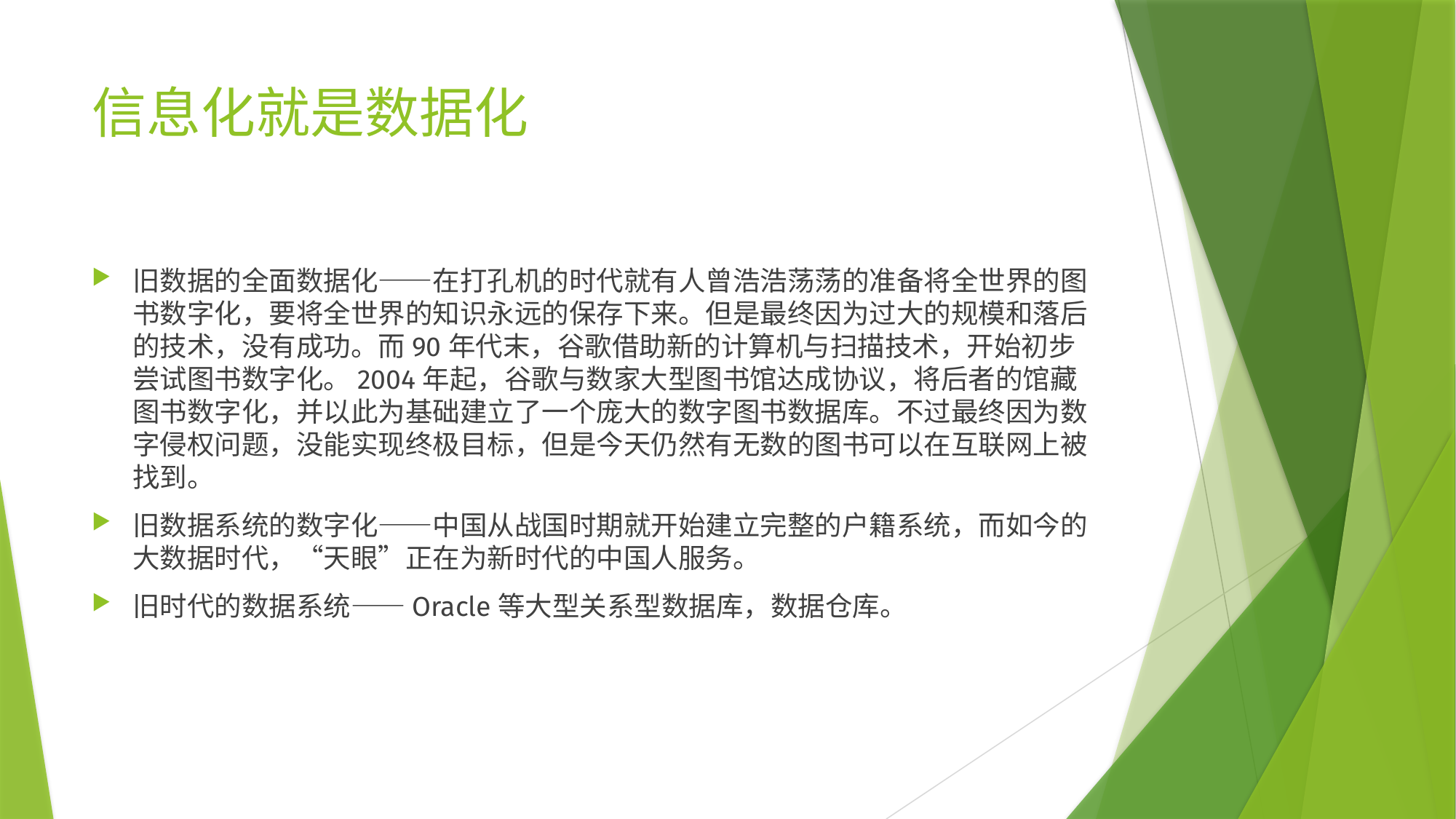

# 信息化就是数据化
旧数据的全面数据化——在打孔机的时代就有人曾浩浩荡荡的准备将全世界的图书数字化，要将全世界的知识永远的保存下来。但是最终因为过大的规模和落后的技术，没有成功。而90年代末，谷歌借助新的计算机与扫描技术，开始初步尝试图书数字化。2004年起，谷歌与数家大型图书馆达成协议，将后者的馆藏图书数字化，并以此为基础建立了一个庞大的数字图书数据库。不过最终因为数字侵权问题，没能实现终极目标，但是今天仍然有无数的图书可以在互联网上被找到。
旧数据系统的数字化——中国从战国时期就开始建立完整的户籍系统，而如今的大数据时代，“天眼”正在为新时代的中国人服务。
旧时代的数据系统——Oracle等大型关系型数据库，数据仓库。